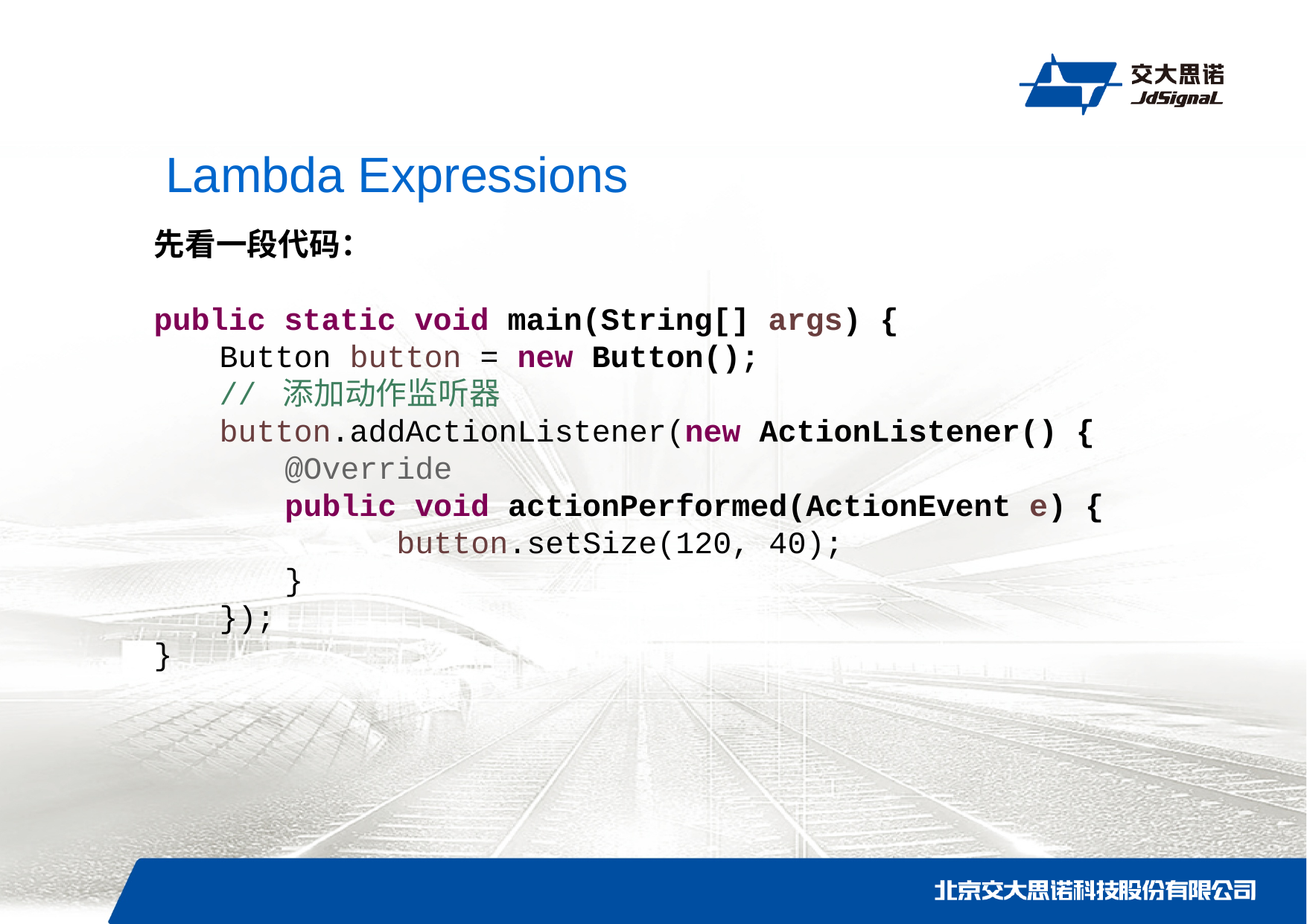

Lambda Expressions
先看一段代码：

public static void main(String[] args) {
Button button = new Button();
// 添加动作监听器
button.addActionListener(new ActionListener() {
@Override
public void actionPerformed(ActionEvent e) {
	button.setSize(120, 40);
}
});
}